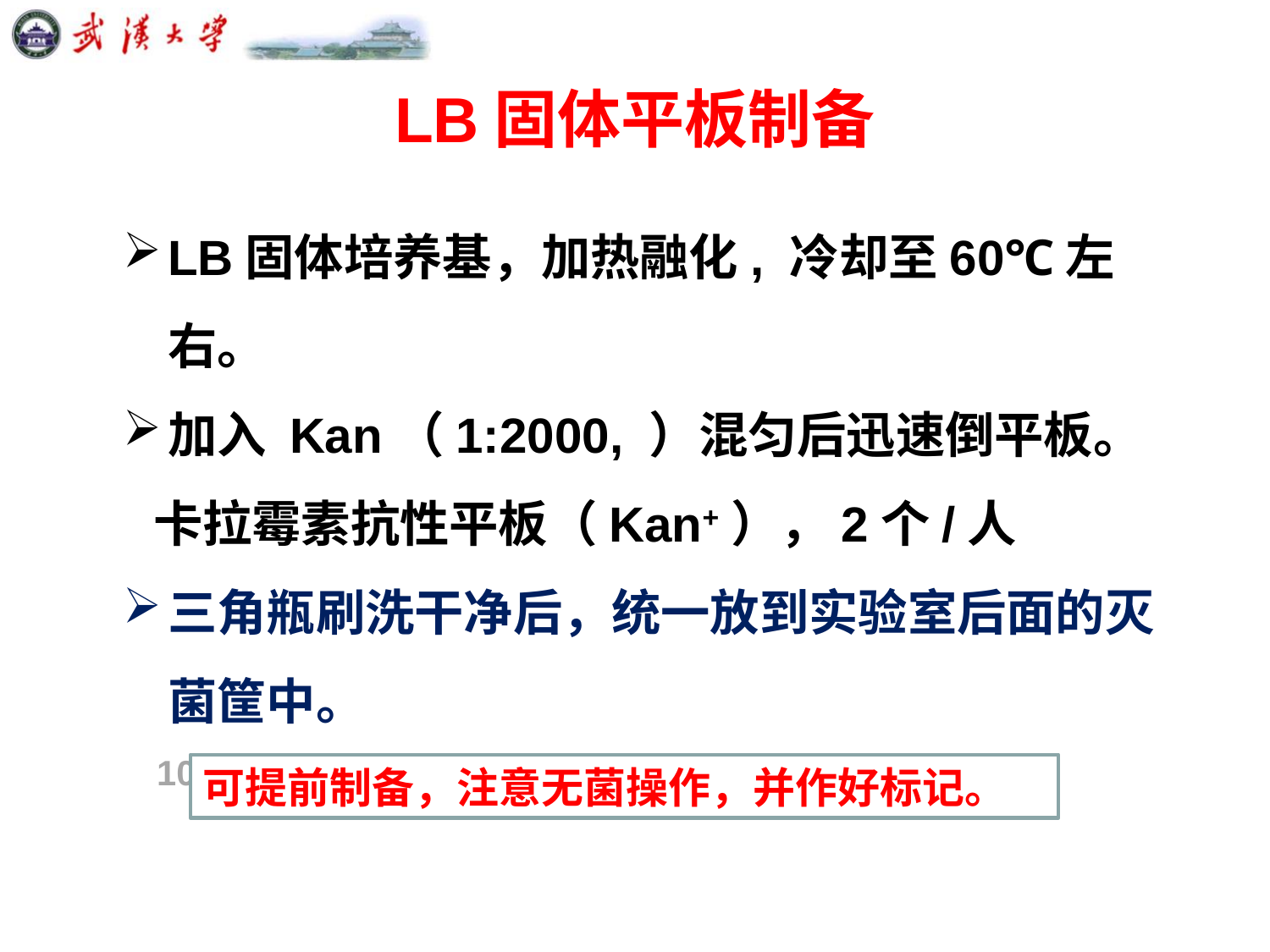

LB固体平板制备
LB固体培养基，加热融化, 冷却至60℃左右。
加入 Kan（1:2000, ）混匀后迅速倒平板。
   卡拉霉素抗性平板（Kan+），2个/人
三角瓶刷洗干净后，统一放到实验室后面的灭菌筐中。
     100µL Kan, 200mL LB, 12块板

可提前制备，注意无菌操作，并作好标记。